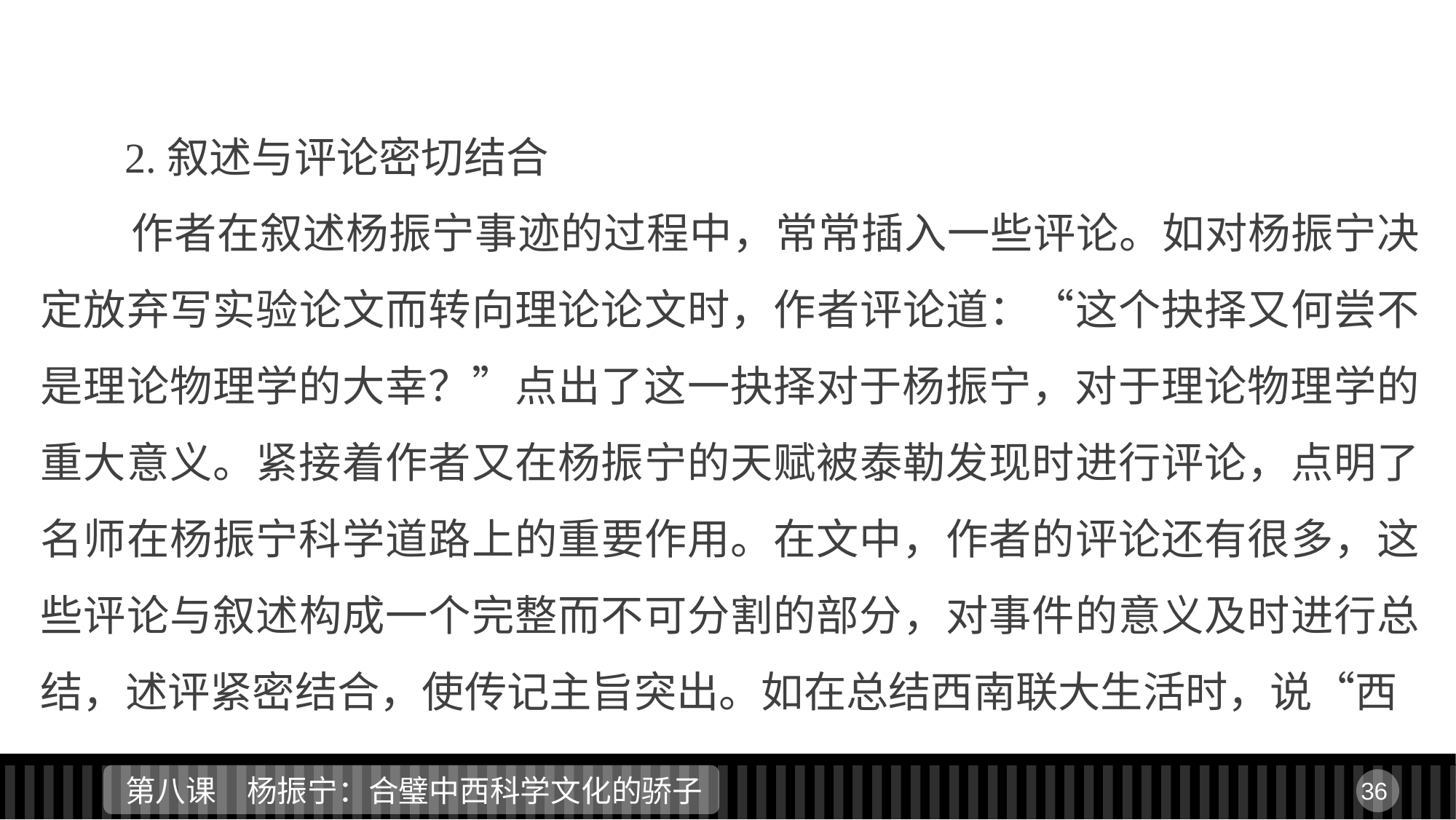

2.叙述与评论密切结合
        作者在叙述杨振宁事迹的过程中，常常插入一些评论。如对杨振宁决定放弃写实验论文而转向理论论文时，作者评论道：“这个抉择又何尝不是理论物理学的大幸？”点出了这一抉择对于杨振宁，对于理论物理学的重大意义。紧接着作者又在杨振宁的天赋被泰勒发现时进行评论，点明了名师在杨振宁科学道路上的重要作用。在文中，作者的评论还有很多，这些评论与叙述构成一个完整而不可分割的部分，对事件的意义及时进行总结，述评紧密结合，使传记主旨突出。如在总结西南联大生活时，说“西